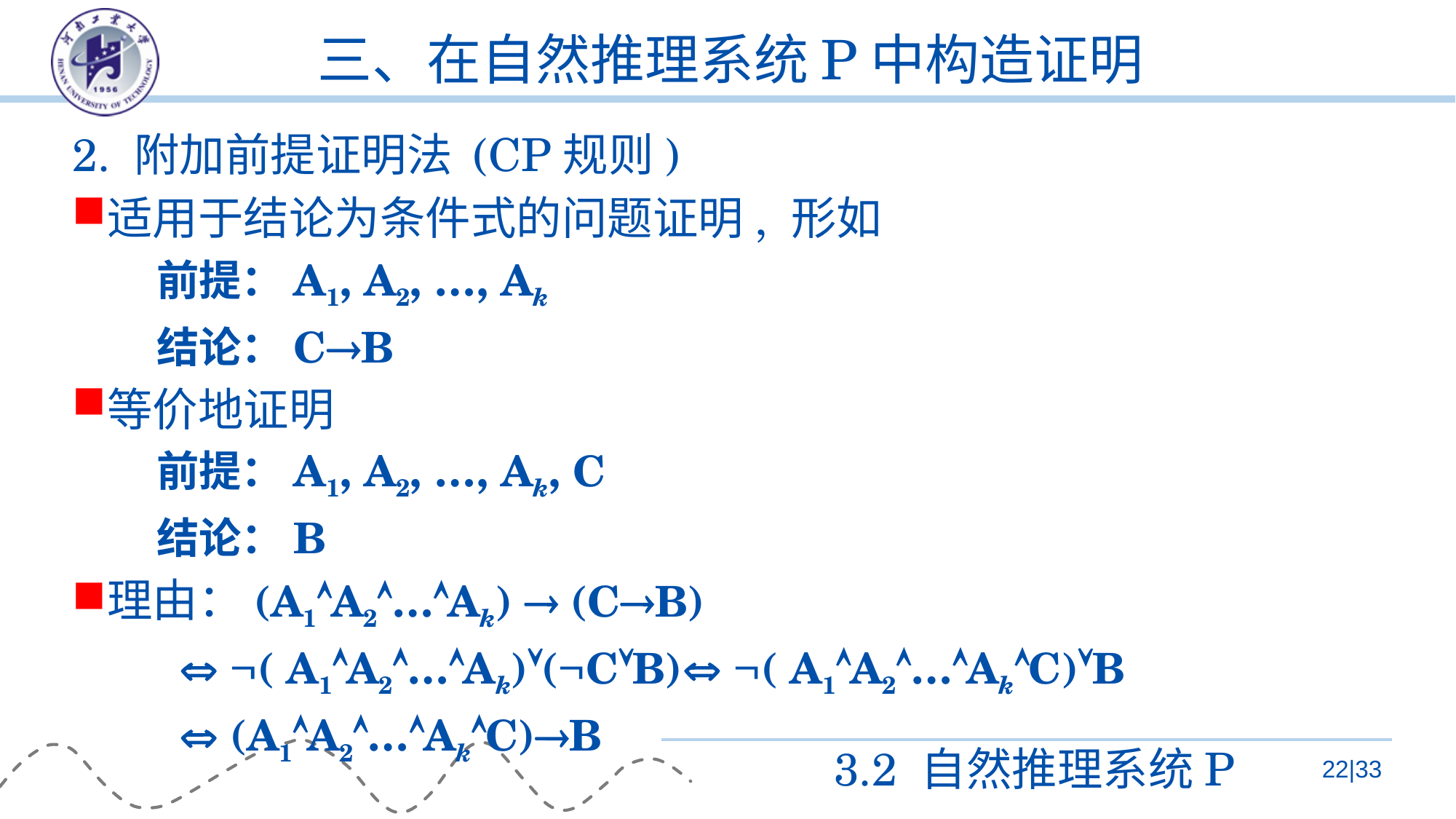

# 三、在自然推理系统P中构造证明
2. 附加前提证明法 (CP规则)
适用于结论为条件式的问题证明, 形如
     前提：A1, A2, …, Ak
     结论：C→B
等价地证明
     前提：A1, A2, …, Ak, C
     结论：B
理由：(A1∧A2∧…∧Ak) → (C→B)
⇔ ¬( A1∧A2∧…∧Ak)∨(¬C∨B)⇔ ¬( A1∧A2∧…∧Ak∧C)∨B
⇔ (A1∧A2∧…∧Ak∧C)→B
3.2 自然推理系统P
22|33